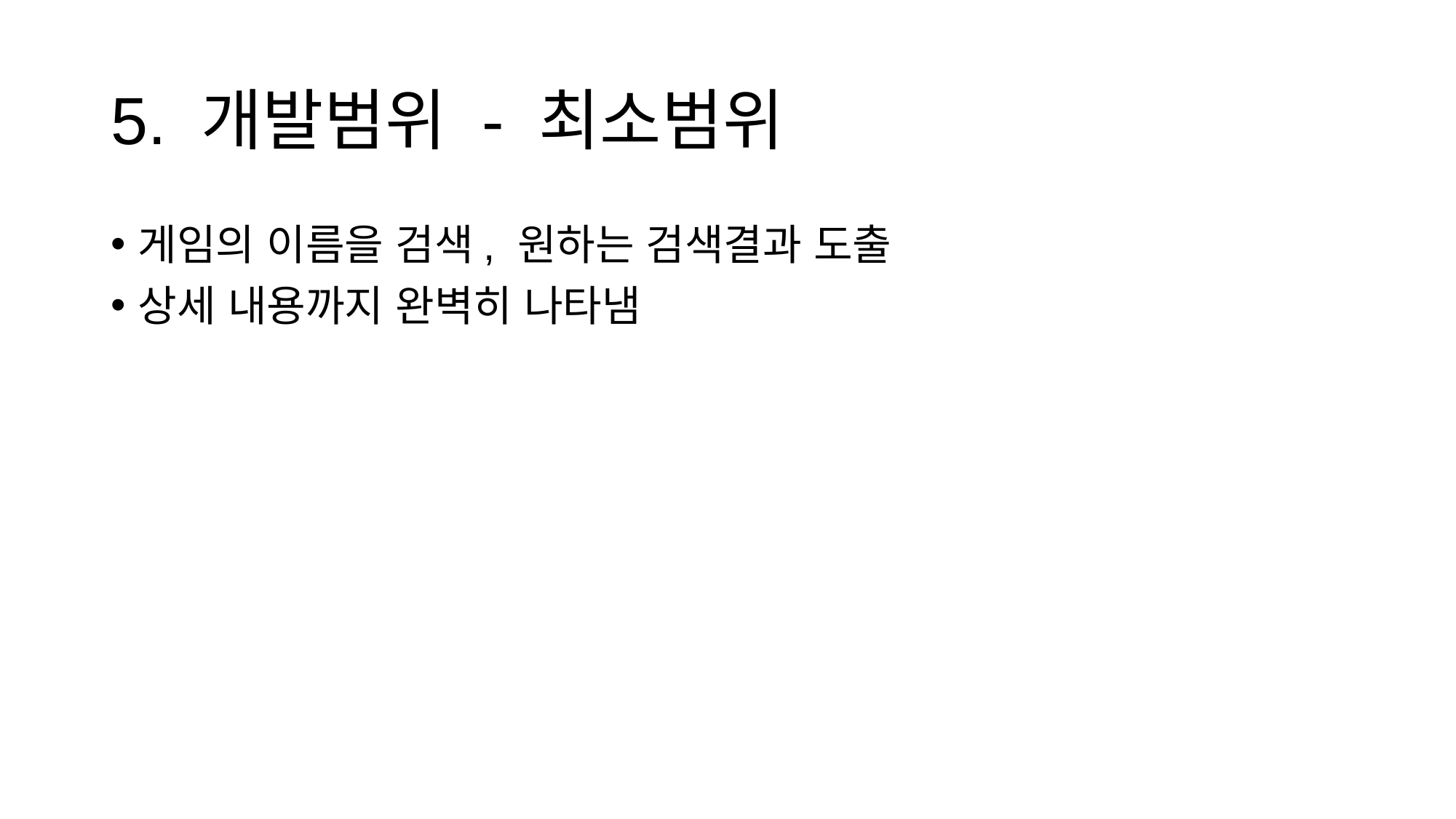

# 5. 개발범위 - 최소범위
게임의 이름을 검색, 원하는 검색결과 도출
상세 내용까지 완벽히 나타냄